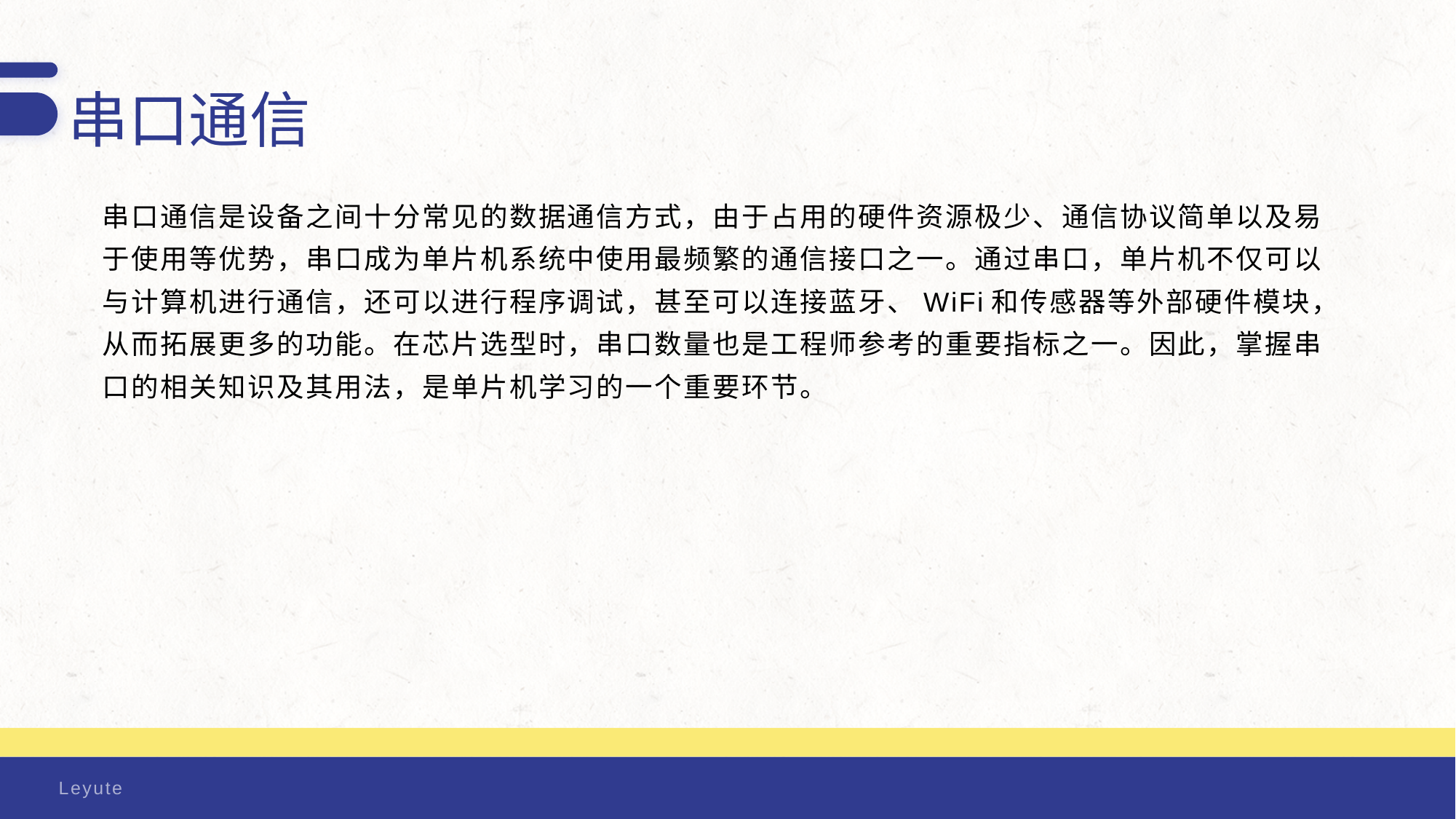

串口通信
串口通信是设备之间十分常见的数据通信方式，由于占用的硬件资源极少、通信协议简单以及易于使用等优势，串口成为单片机系统中使用最频繁的通信接口之一。通过串口，单片机不仅可以与计算机进行通信，还可以进行程序调试，甚至可以连接蓝牙、WiFi和传感器等外部硬件模块，从而拓展更多的功能。在芯片选型时，串口数量也是工程师参考的重要指标之一。因此，掌握串口的相关知识及其用法，是单片机学习的一个重要环节。